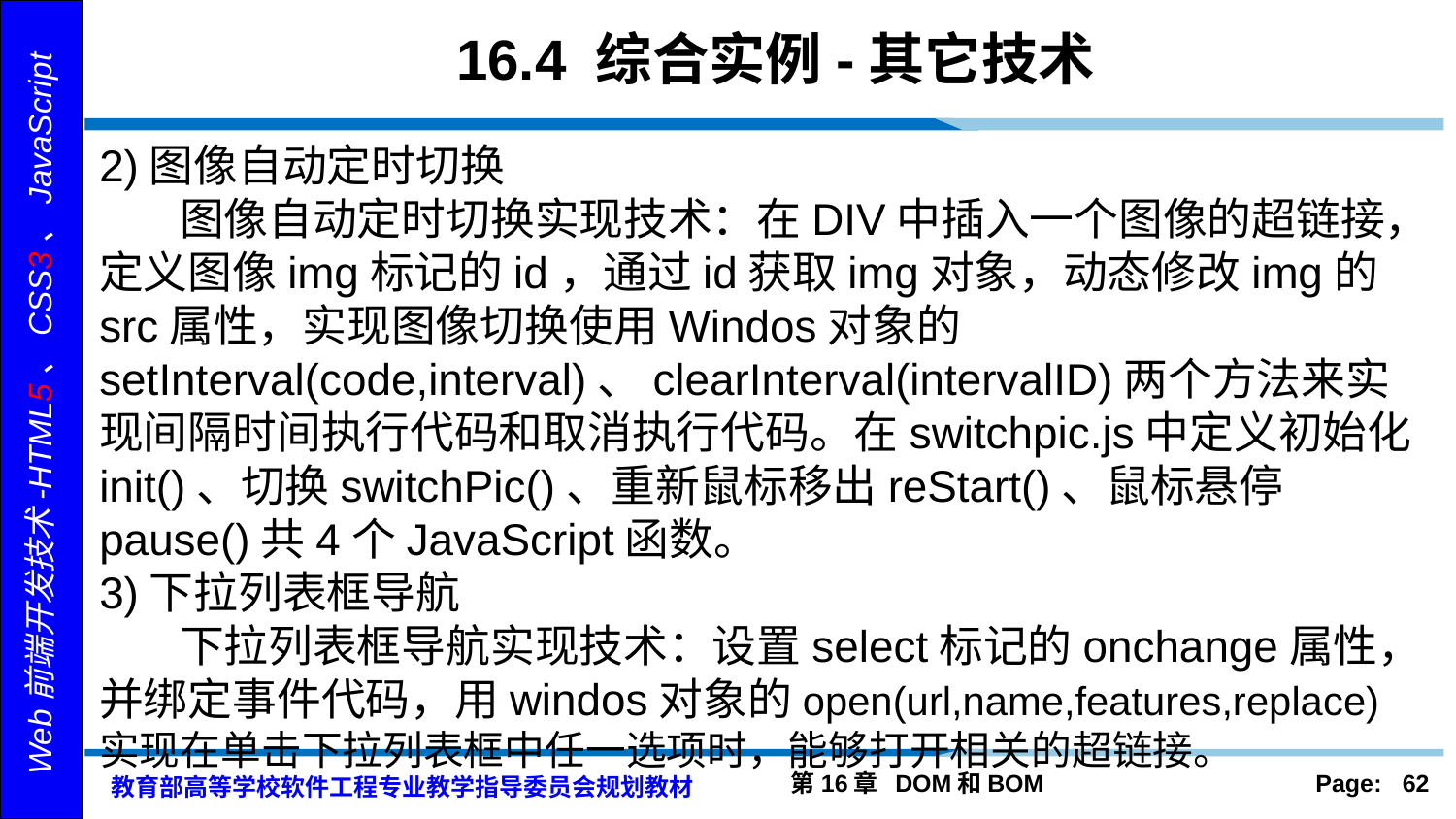

# 16.4 综合实例-其它技术
2)图像自动定时切换
       图像自动定时切换实现技术：在DIV中插入一个图像的超链接，定义图像img标记的id，通过id获取img对象，动态修改img的src属性，实现图像切换使用Windos对象的setInterval(code,interval)、clearInterval(intervalID)两个方法来实现间隔时间执行代码和取消执行代码。在switchpic.js中定义初始化init()、切换switchPic()、重新鼠标移出reStart()、鼠标悬停pause()共4个JavaScript函数。
3)下拉列表框导航
       下拉列表框导航实现技术：设置select标记的onchange属性，并绑定事件代码，用windos对象的open(url,name,features,replace)实现在单击下拉列表框中任一选项时，能够打开相关的超链接。